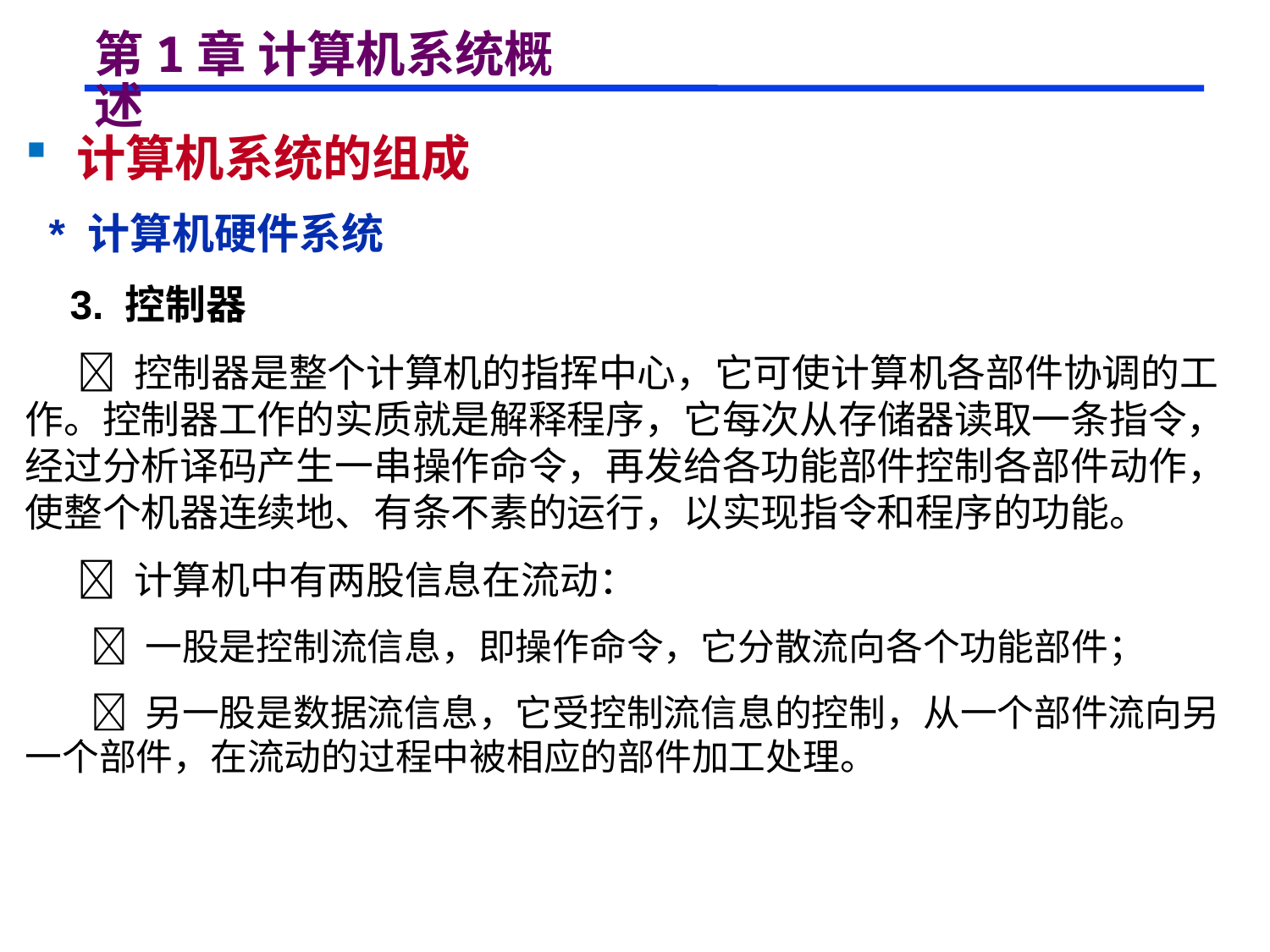

# 第1章 计算机系统概述
 计算机系统的组成
  * 计算机硬件系统
    3. 控制器
      • 控制器是整个计算机的指挥中心，它可使计算机各部件协调的工作。控制器工作的实质就是解释程序，它每次从存储器读取一条指令，经过分析译码产生一串操作命令，再发给各功能部件控制各部件动作，使整个机器连续地、有条不素的运行，以实现指令和程序的功能。
      • 计算机中有两股信息在流动：
        ♦ 一股是控制流信息，即操作命令，它分散流向各个功能部件；
        ♦ 另一股是数据流信息，它受控制流信息的控制，从一个部件流向另一个部件，在流动的过程中被相应的部件加工处理。